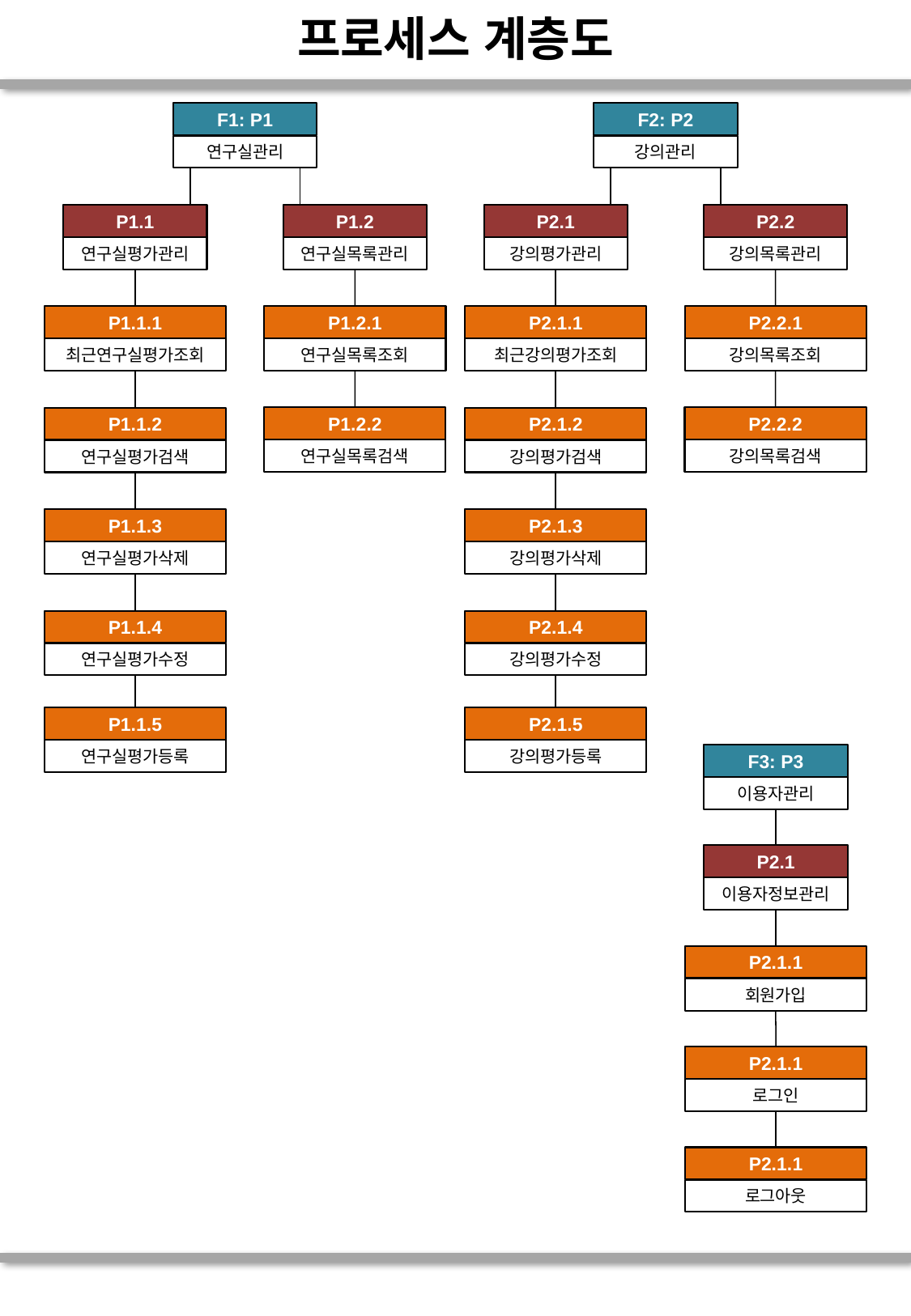

# 프로세스 계층도
F1: P1
연구실관리
P1.1
연구실평가관리
P1.2
연구실목록관리
P1.2.1
연구실목록조회
P1.1.1
최근연구실평가조회
P1.2.2
연구실목록검색
P1.1.2
연구실평가검색
P1.1.3
연구실평가삭제
P1.1.4
연구실평가수정
P1.1.5
연구실평가등록
F2: P2
강의관리
P2.1
강의평가관리
P2.2
강의목록관리
P2.2.1
강의목록조회
P2.1.1
최근강의평가조회
P2.2.2
강의목록검색
P2.1.2
강의평가검색
P2.1.3
강의평가삭제
P2.1.4
강의평가수정
P2.1.5
강의평가등록
F3: P3
이용자관리
P2.1
이용자정보관리
P2.1.1
회원가입
P2.1.1
로그인
P2.1.1
로그아웃